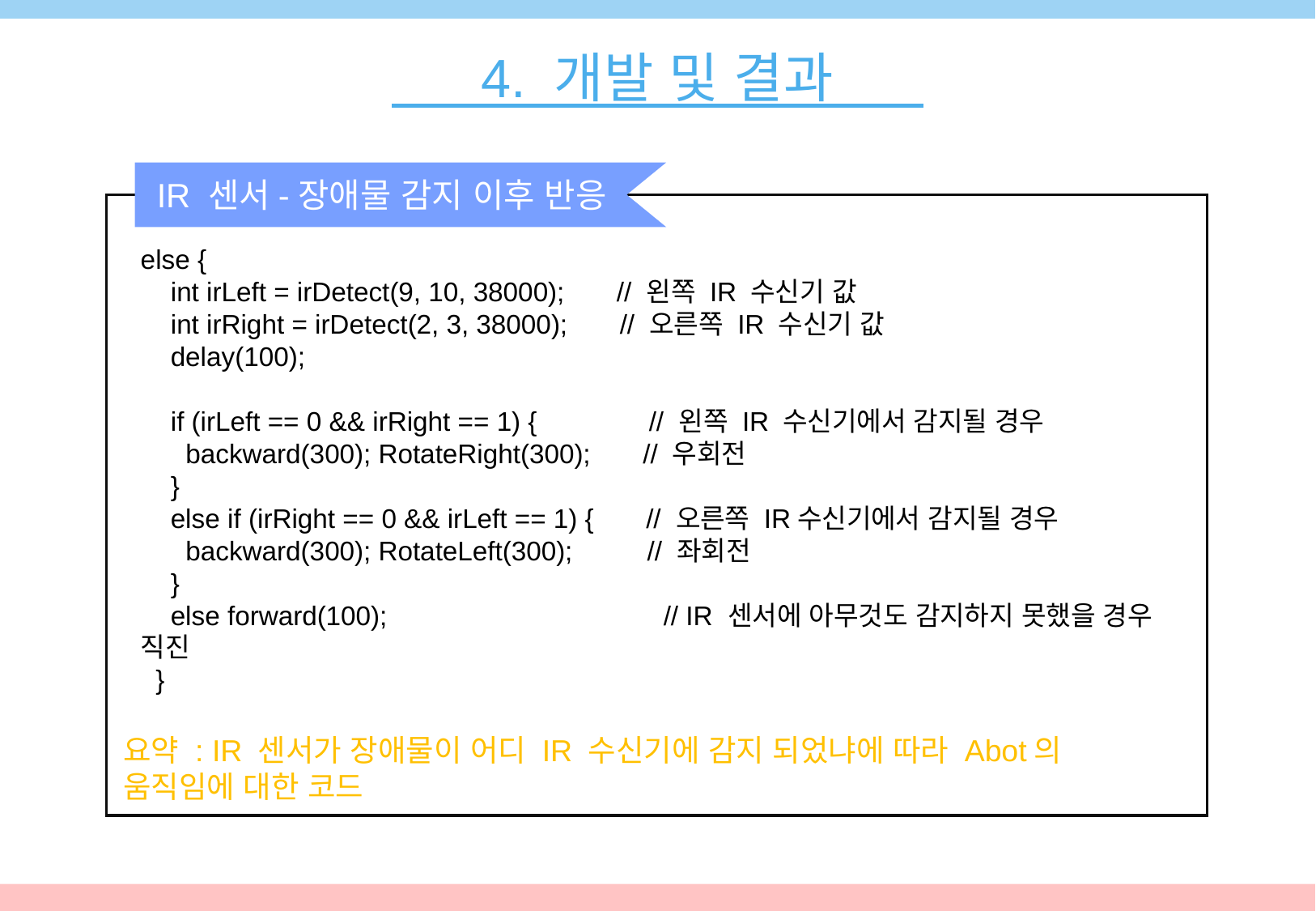

4. 개발 및 결과

IR 센서-장애물 감지 이후 반응

else {
    int irLeft = irDetect(9, 10, 38000);       // 왼쪽 IR 수신기 값
    int irRight = irDetect(2, 3, 38000);       // 오른쪽 IR 수신기 값
    delay(100);

    if (irLeft == 0 && irRight == 1) {               // 왼쪽 IR 수신기에서 감지될 경우
      backward(300); RotateRight(300);       // 우회전
    }
    else if (irRight == 0 && irLeft == 1) {       // 오른쪽 IR수신기에서 감지될 경우
      backward(300); RotateLeft(300);          // 좌회전
    }
    else forward(100);                                     // IR 센서에 아무것도 감지하지 못했을 경우 직진
  }
요약 : IR 센서가 장애물이 어디 IR 수신기에 감지 되었냐에 따라 Abot의 움직임에 대한 코드